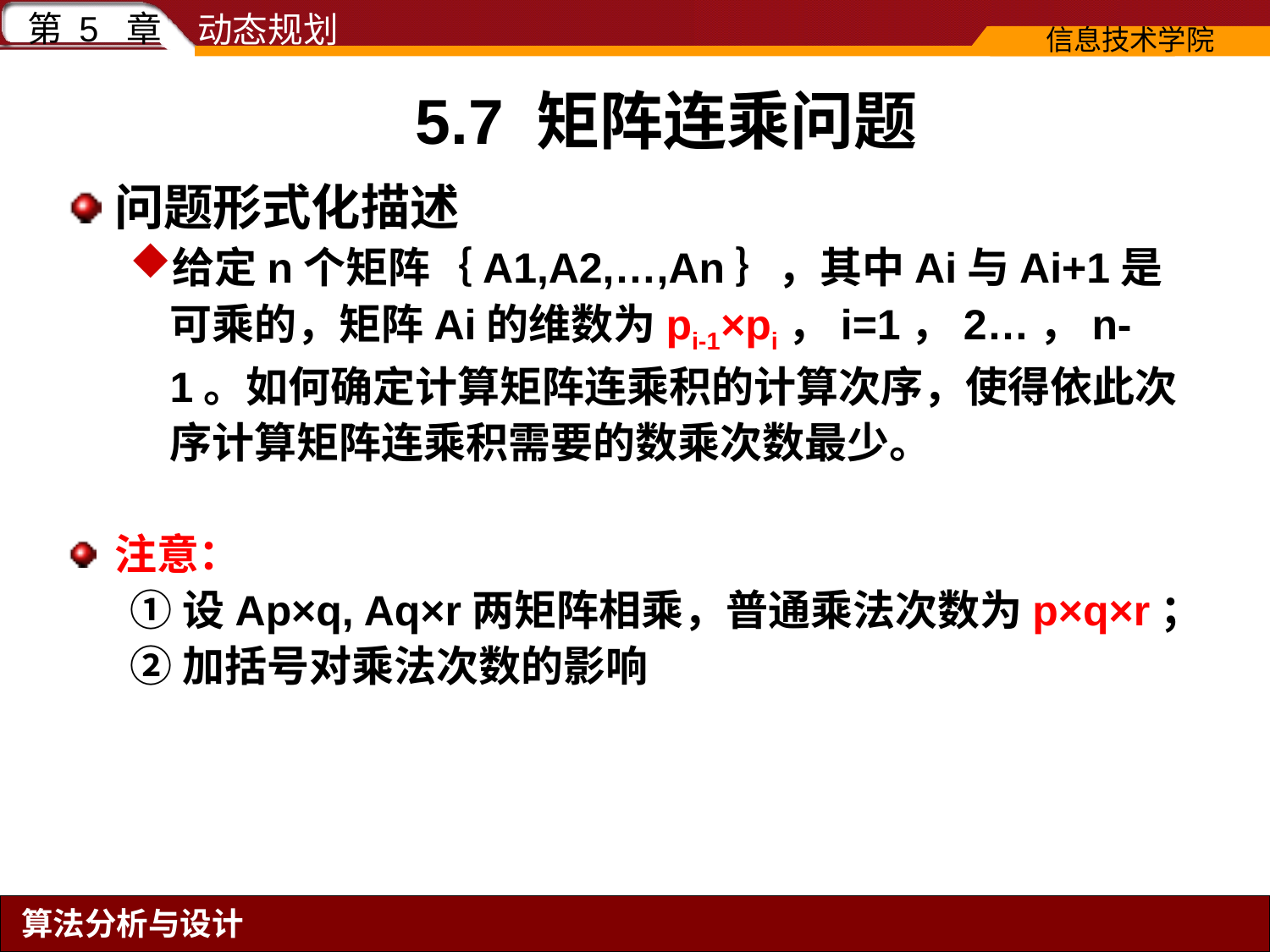

# 5.7 矩阵连乘问题
问题形式化描述
给定n个矩阵｛A1,A2,…,An｝，其中Ai与Ai+1是可乘的，矩阵Ai的维数为pi-1×pi，i=1，2…，n-1。如何确定计算矩阵连乘积的计算次序，使得依此次序计算矩阵连乘积需要的数乘次数最少。

注意：
①设Ap×q, Aq×r两矩阵相乘，普通乘法次数为p×q×r；
②加括号对乘法次数的影响